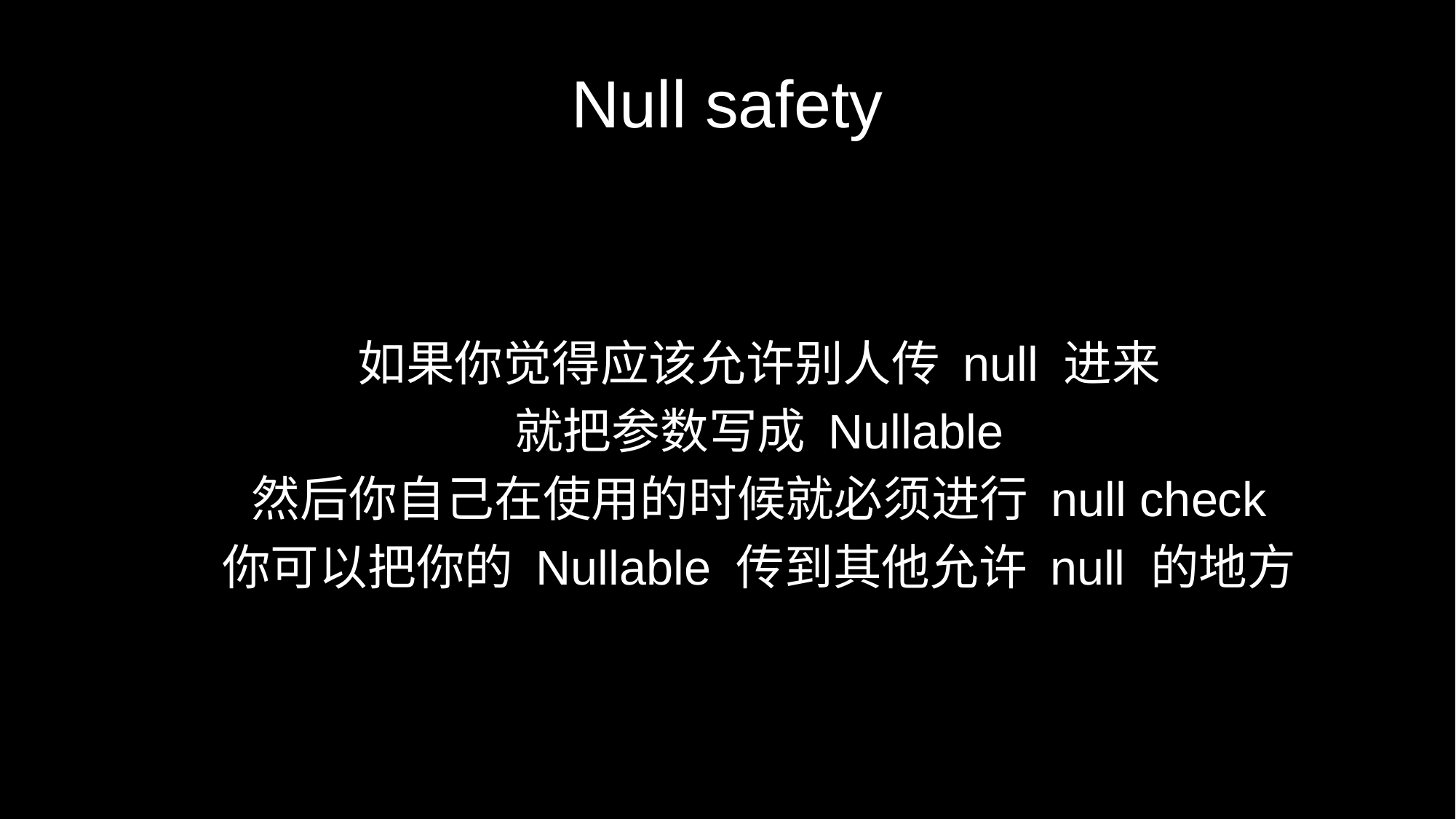

# Null safety
如果你觉得应该允许别人传 null 进来
就把参数写成 Nullable
然后你自己在使用的时候就必须进行 null check
你可以把你的 Nullable 传到其他允许 null 的地方